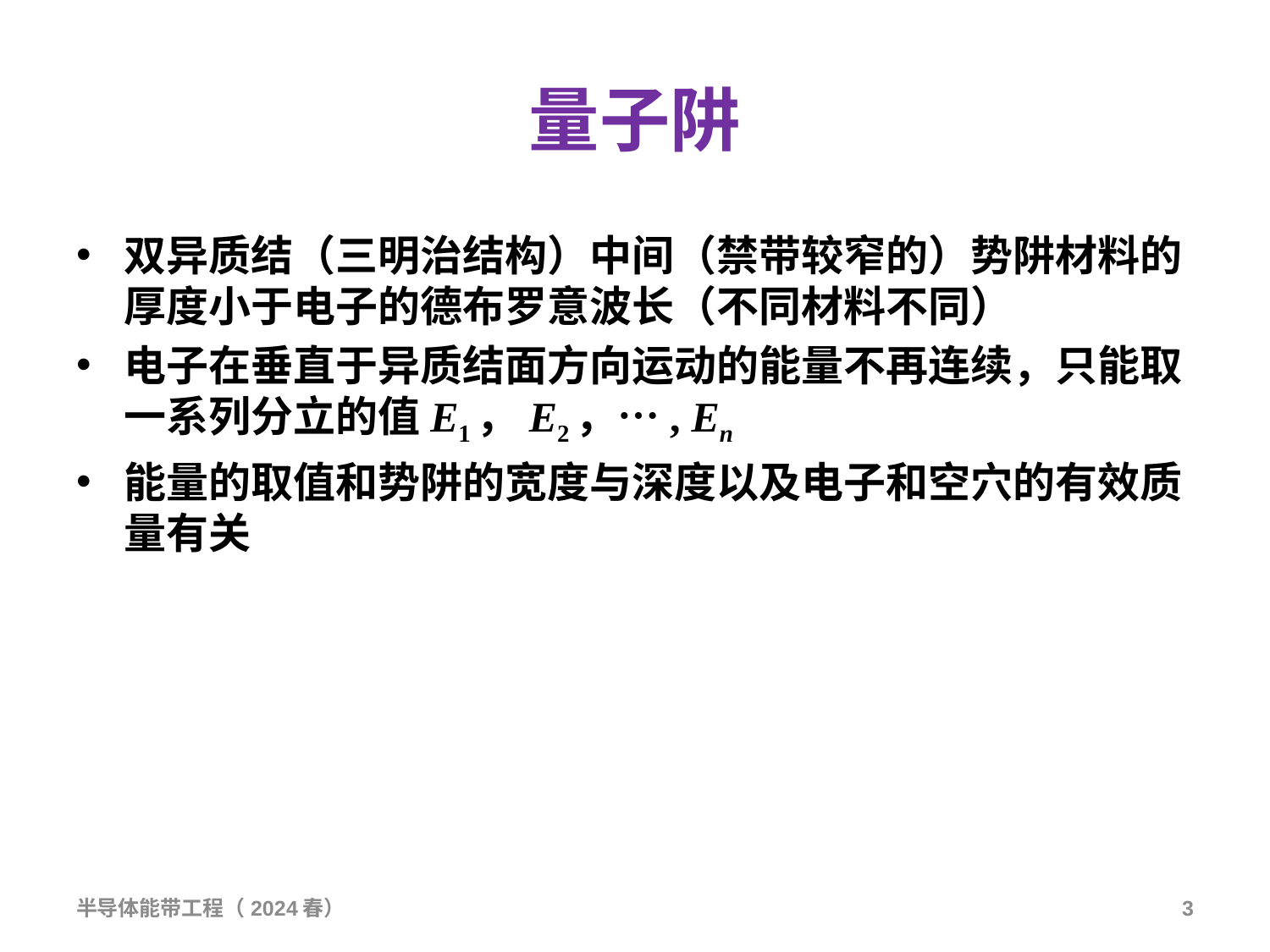

# 量子阱
双异质结（三明治结构）中间（禁带较窄的）势阱材料的厚度小于电子的德布罗意波长（不同材料不同）
电子在垂直于异质结面方向运动的能量不再连续，只能取一系列分立的值E1，E2，…, En
能量的取值和势阱的宽度与深度以及电子和空穴的有效质量有关
半导体能带工程（2024春）
3